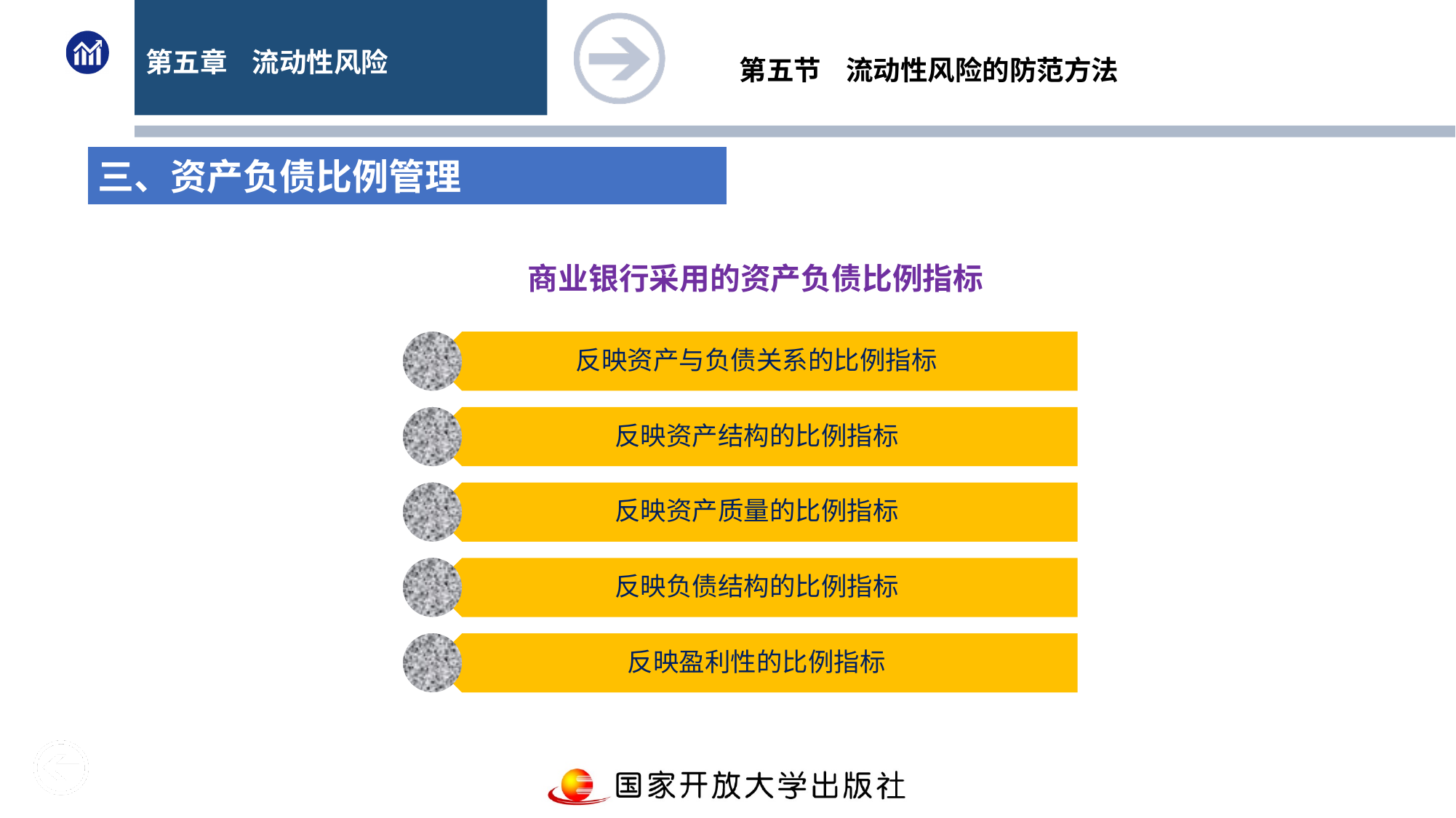

第五节    流动性风险的防范方法
第五章    流动性风险
三、资产负债比例管理
商业银行采用的资产负债比例指标
反映资产与负债关系的比例指标
反映资产结构的比例指标
反映资产质量的比例指标
反映负债结构的比例指标
反映盈利性的比例指标